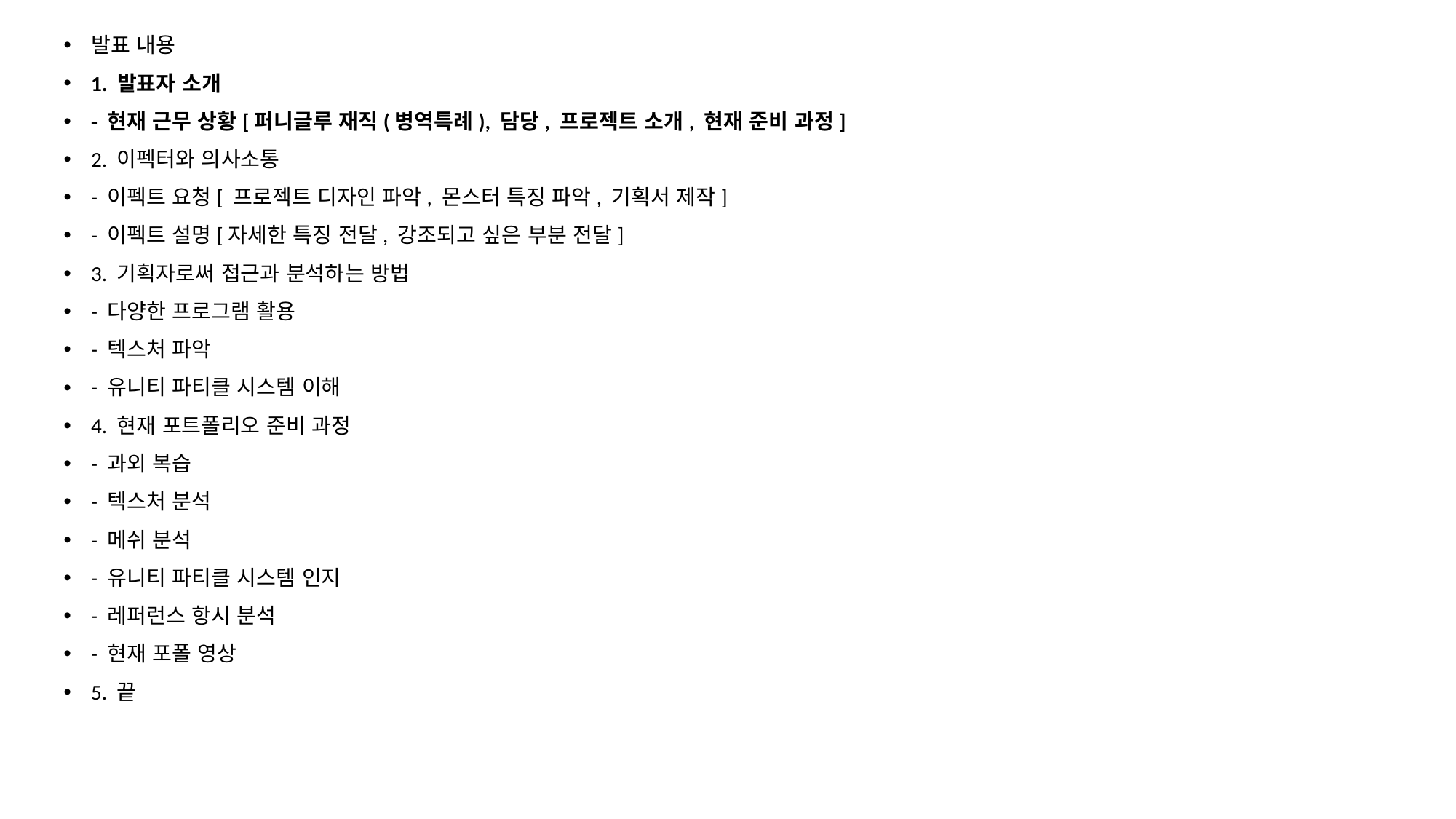

발표 내용
1. 발표자 소개
- 현재 근무 상황[퍼니글루 재직(병역특례), 담당, 프로젝트 소개, 현재 준비 과정]
2. 이펙터와 의사소통
- 이펙트 요청[ 프로젝트 디자인 파악, 몬스터 특징 파악, 기획서 제작]
- 이펙트 설명[자세한 특징 전달, 강조되고 싶은 부분 전달]
3. 기획자로써 접근과 분석하는 방법
- 다양한 프로그램 활용
- 텍스처 파악
- 유니티 파티클 시스템 이해
4. 현재 포트폴리오 준비 과정
- 과외 복습
- 텍스처 분석
- 메쉬 분석
- 유니티 파티클 시스템 인지
- 레퍼런스 항시 분석
- 현재 포폴 영상
5. 끝